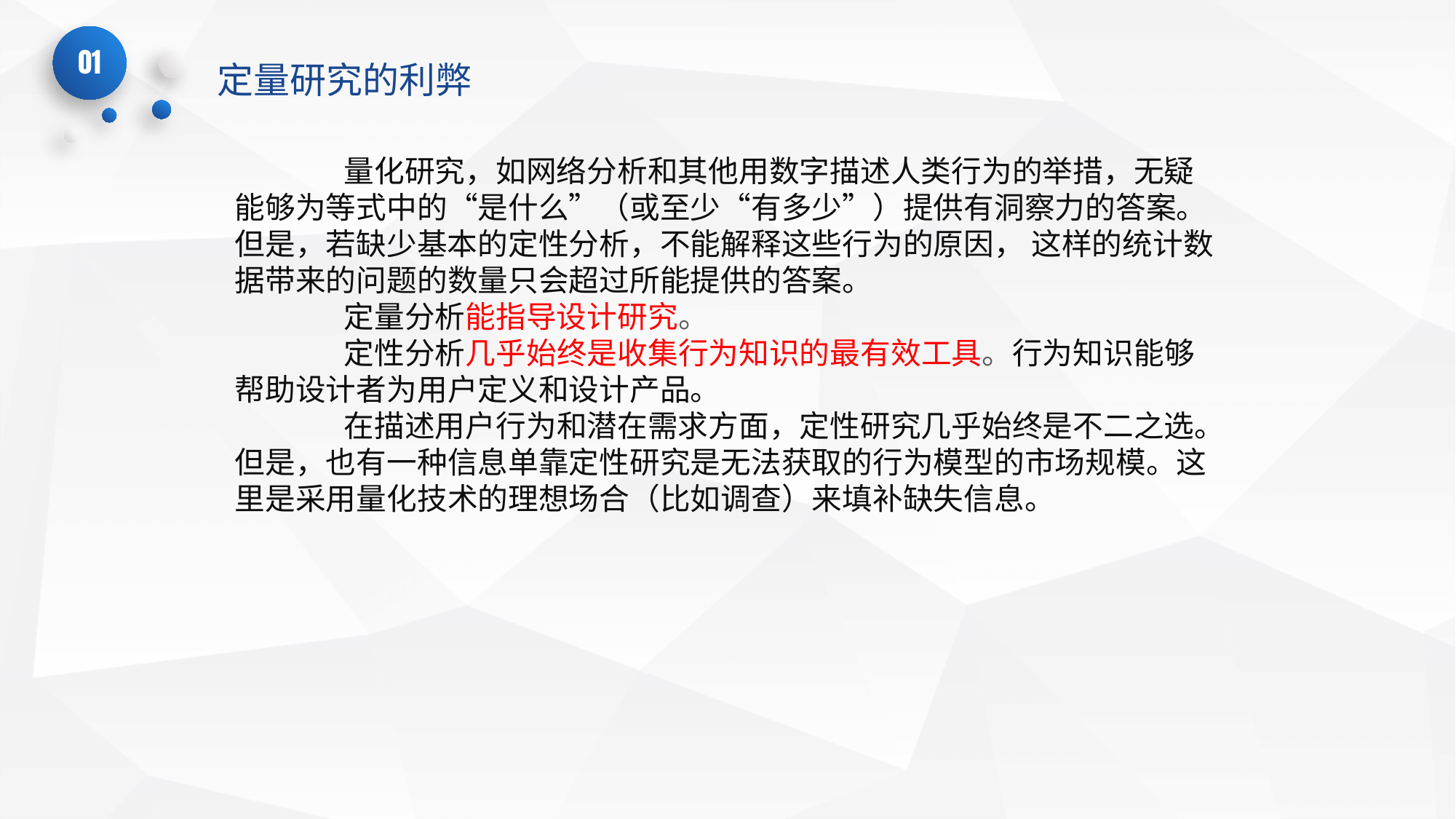

01

定量研究的利弊

	量化研究，如网络分析和其他用数字描述人类行为的举措，无疑能够为等式中的“是什么”（或至少“有多少”）提供有洞察力的答案。但是，若缺少基本的定性分析，不能解释这些行为的原因， 这样的统计数据带来的问题的数量只会超过所能提供的答案。
	定量分析能指导设计研究。
	定性分析几乎始终是收集行为知识的最有效工具。行为知识能够帮助设计者为用户定义和设计产品。
	在描述用户行为和潜在需求方面，定性研究几乎始终是不二之选。但是，也有一种信息单靠定性研究是无法获取的行为模型的市场规模。这里是采用量化技术的理想场合（比如调查）来填补缺失信息。